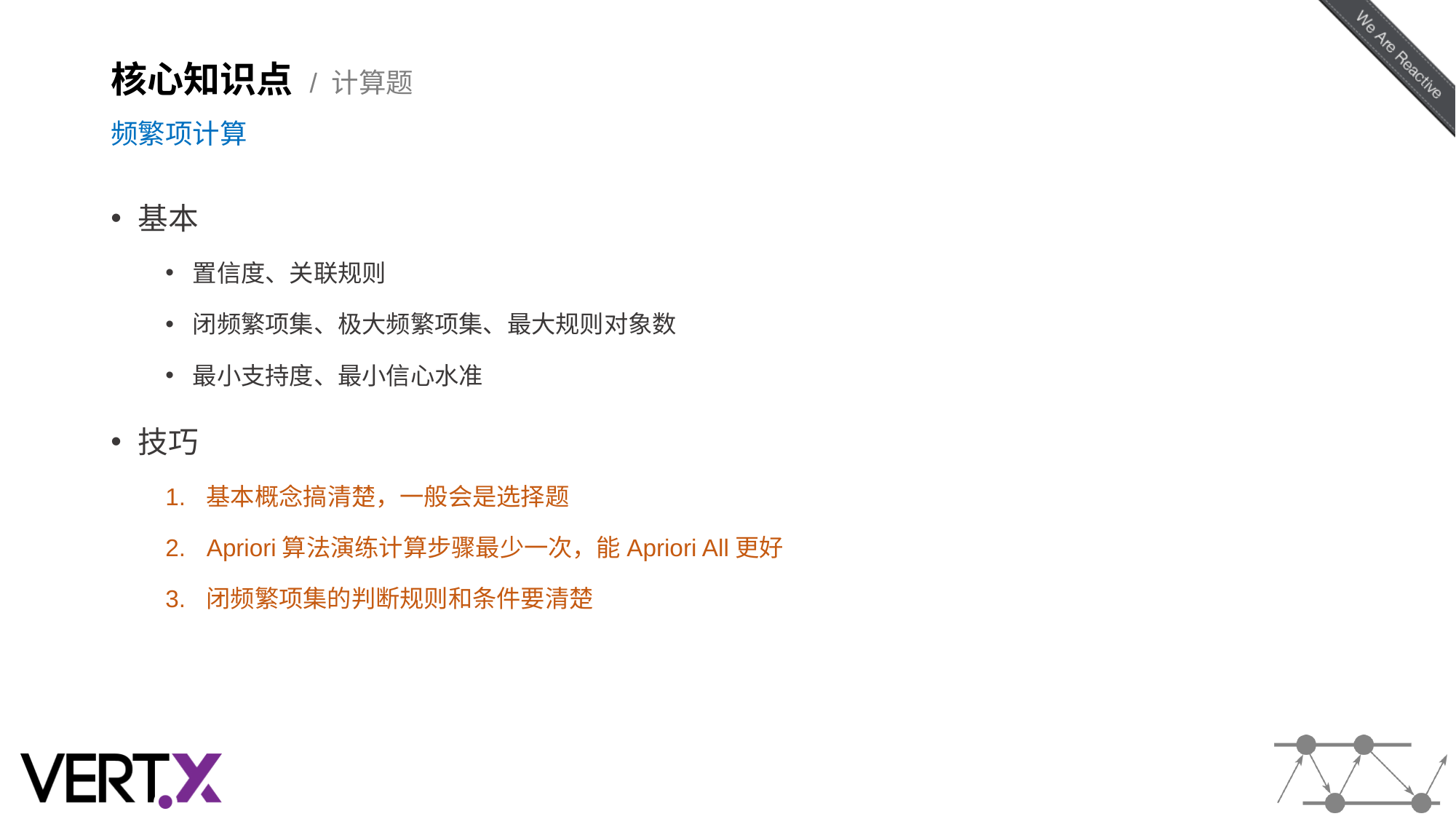

# 核心知识点 / 计算题 频繁项计算
基本
置信度、关联规则
闭频繁项集、极大频繁项集、最大规则对象数
最小支持度、最小信心水准
技巧
基本概念搞清楚，一般会是选择题
Apriori算法演练计算步骤最少一次，能Apriori All更好
闭频繁项集的判断规则和条件要清楚